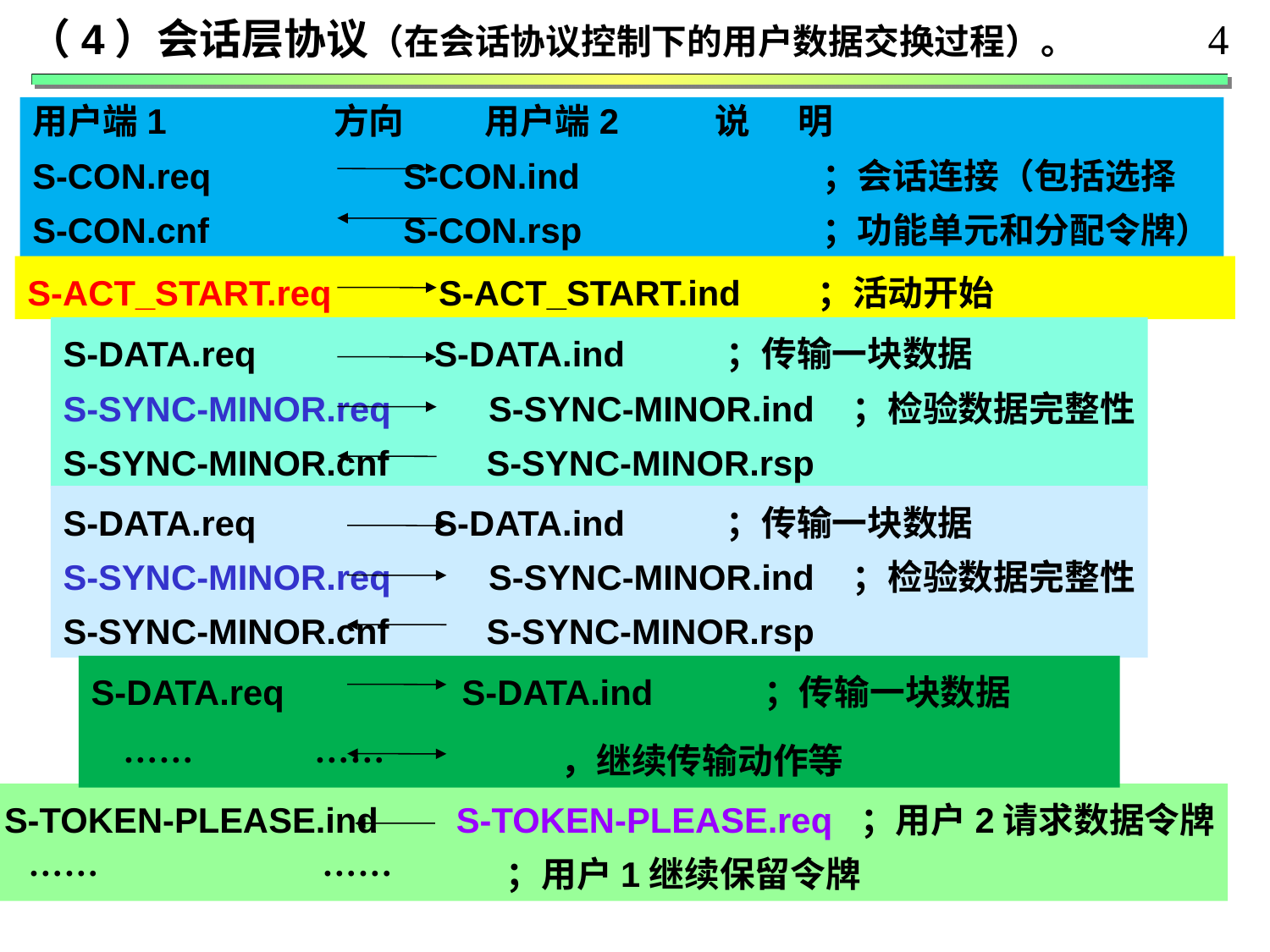

4
（4）会话层协议（在会话协议控制下的用户数据交换过程）。

用户端1 	    方向          用户端2  	    说      明
S-CON.req	            S-CON.ind	   	  ；会话连接（包括选择
S-CON.cnf	            S-CON.rsp	   	  ；功能单元和分配令牌）

S-ACT_START.req           S-ACT_START.ind	  ；活动开始

S-DATA.req	            S-DATA.ind	  ；传输一块数据
S-SYNC-MINOR.req          S-SYNC-MINOR.ind   ；检验数据完整性
S-SYNC-MINOR.cnf          S-SYNC-MINOR.rsp

S-DATA.req	            S-DATA.ind	  ；传输一块数据
S-SYNC-MINOR.req          S-SYNC-MINOR.ind   ；检验数据完整性
S-SYNC-MINOR.cnf          S-SYNC-MINOR.rsp

S-DATA.req	            S-DATA.ind	   ；传输一块数据
    ……	            ……	          ，继续传输动作等

S-TOKEN-PLEASE.ind        S-TOKEN-PLEASE.req  ；用户2请求数据令牌
   …… 		        ……             ；用户1继续保留令牌